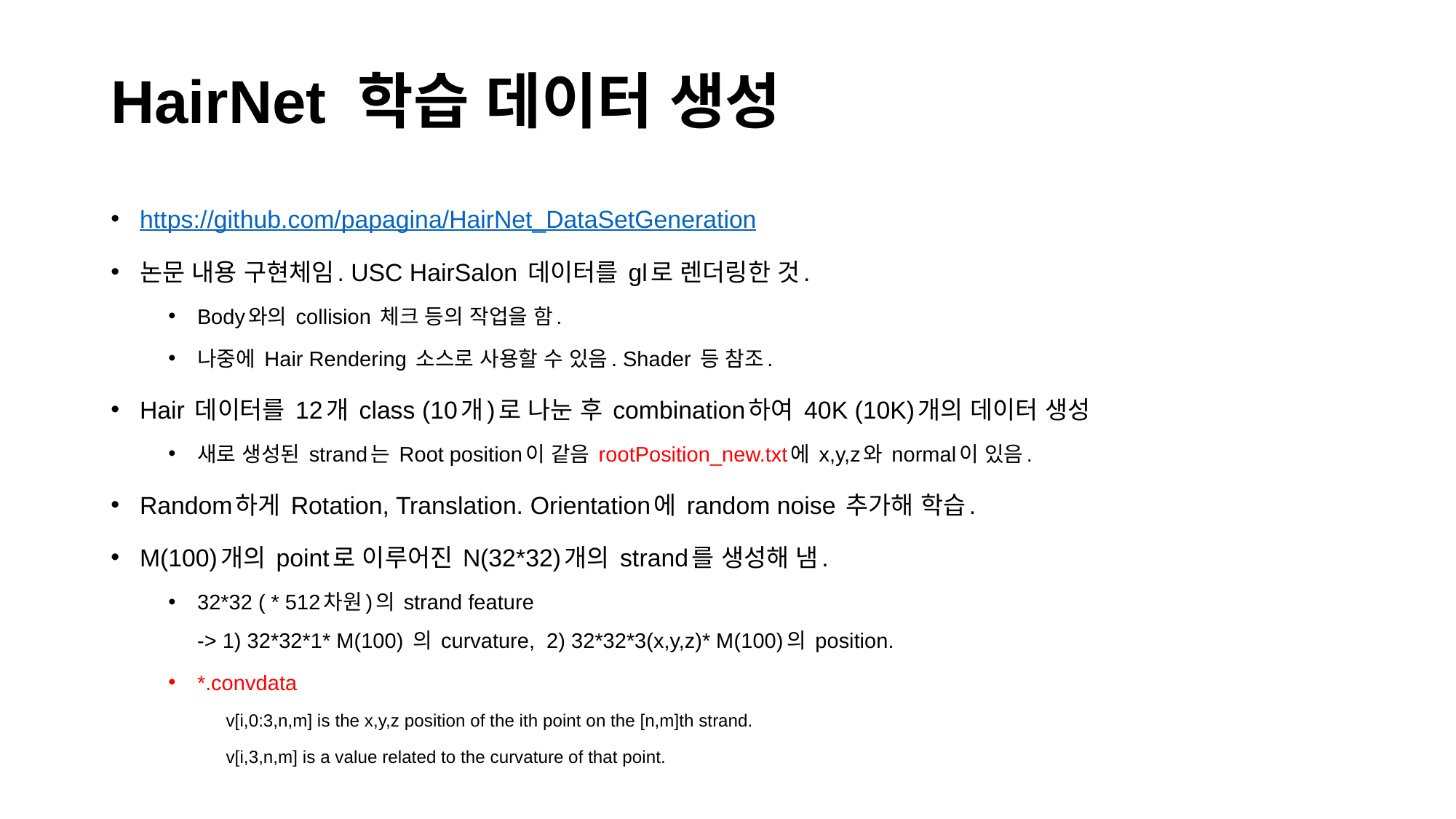

# HairNet 학습 데이터 생성
https://github.com/papagina/HairNet_DataSetGeneration
논문 내용 구현체임. USC HairSalon 데이터를 gl로 렌더링한 것.
Body와의 collision 체크 등의 작업을 함.
나중에 Hair Rendering 소스로 사용할 수 있음. Shader 등 참조.
Hair 데이터를 12개 class (10개)로 나눈 후 combination하여 40K (10K)개의 데이터 생성
새로 생성된 strand는 Root position이 같음 rootPosition_new.txt에 x,y,z와 normal이 있음.
Random하게 Rotation, Translation. Orientation에 random noise 추가해 학습.
M(100)개의 point로 이루어진 N(32*32)개의 strand를 생성해 냄.
32*32 ( * 512차원)의 strand feature
-> 1) 32*32*1* M(100) 의 curvature,  2) 32*32*3(x,y,z)* M(100)의 position.
*.convdata
v[i,0:3,n,m] is the x,y,z position of the ith point on the [n,m]th strand.
v[i,3,n,m] is a value related to the curvature of that point.